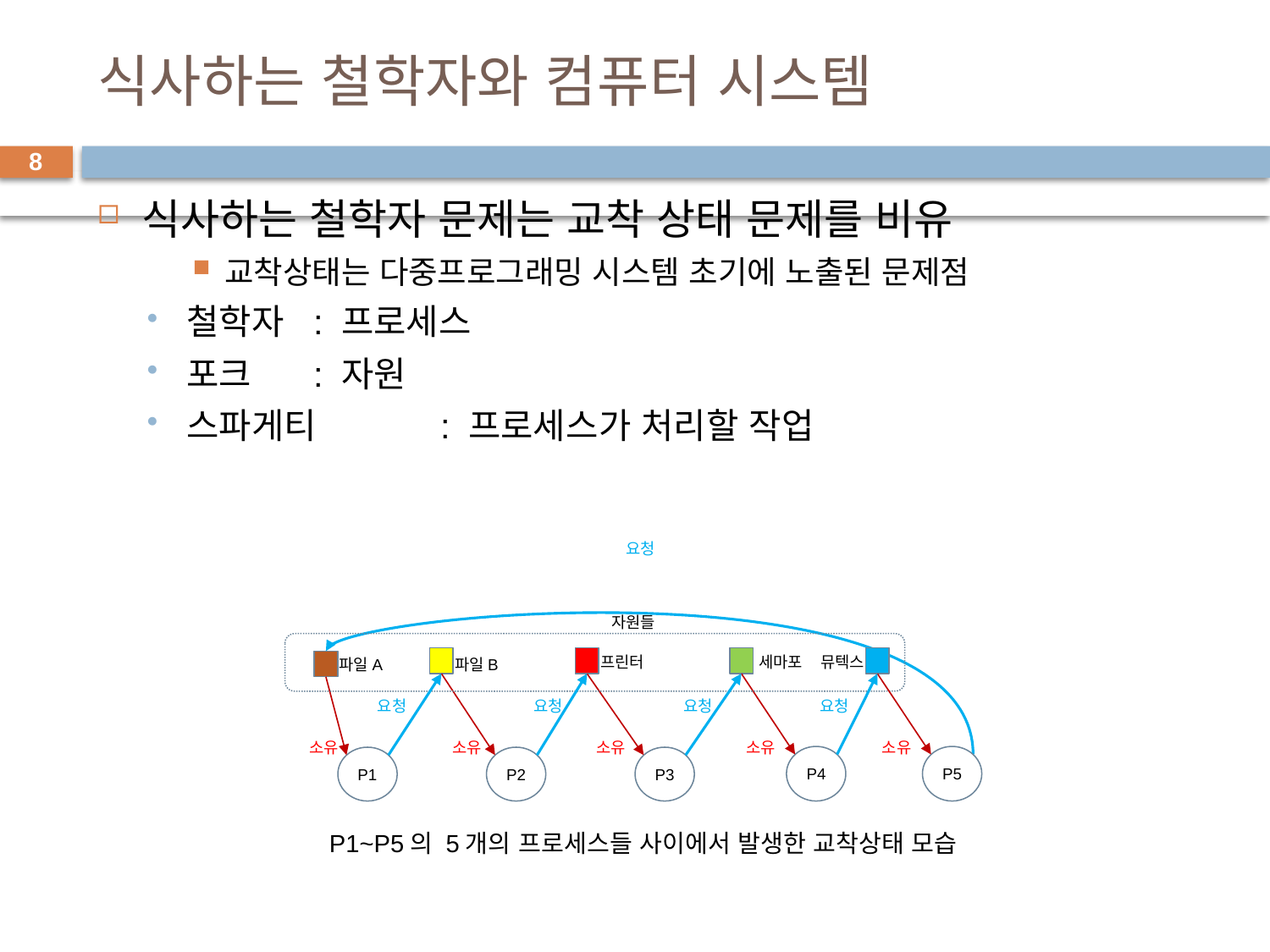

# 식사하는 철학자와 컴퓨터 시스템
8
식사하는 철학자 문제는 교착 상태 문제를 비유
교착상태는 다중프로그래밍 시스템 초기에 노출된 문제점
철학자	: 프로세스
포크 	: 자원
스파게티 	: 프로세스가 처리할 작업
요청
자원들

프린터
세마포
뮤텍스

파일A
파일B

요청
요청
요청
요청
소유
소유
소유
소유
소유
P4
P5
P1
P2
P3
P1~P5의 5개의 프로세스들 사이에서 발생한 교착상태 모습